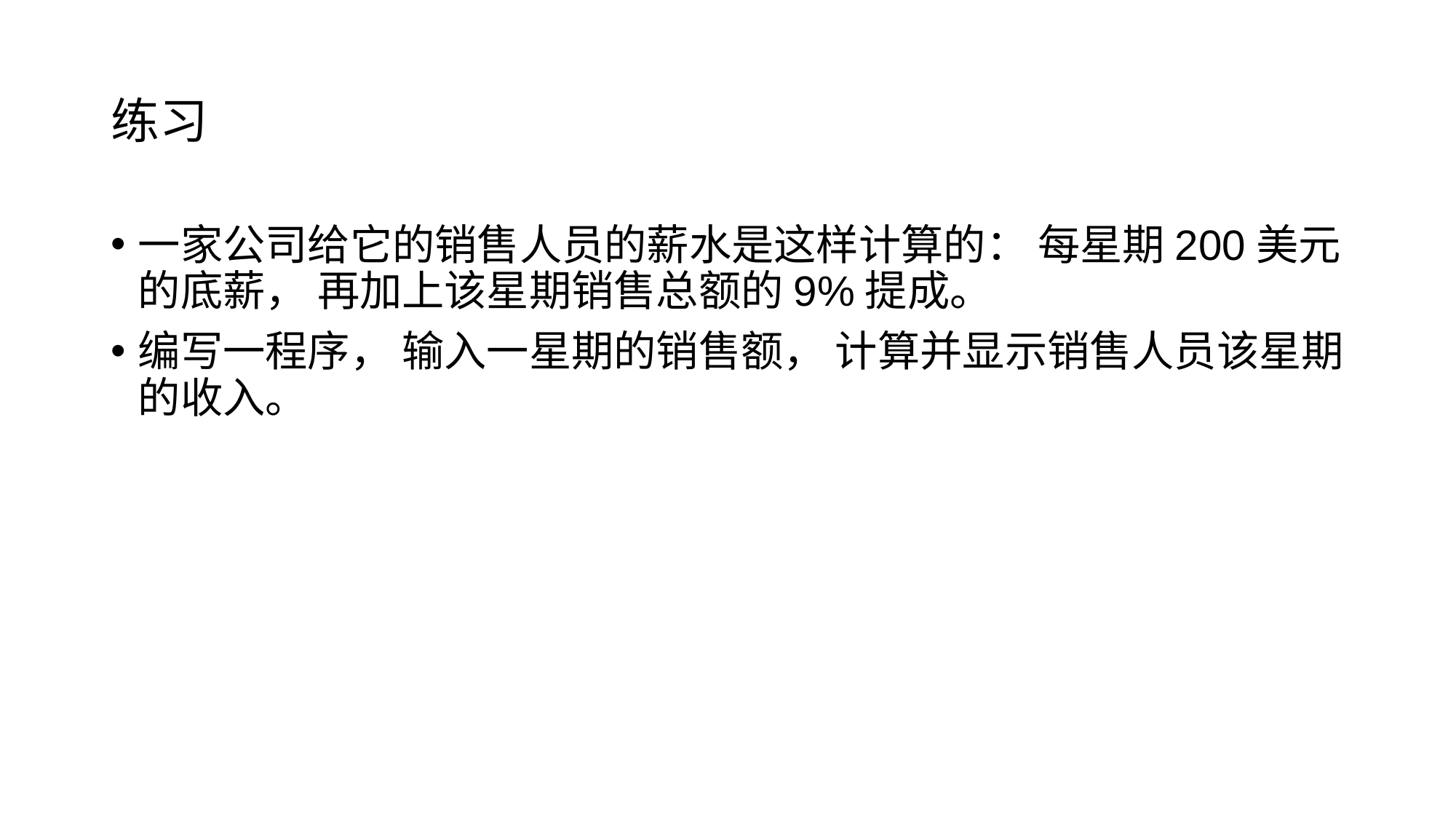

# 练习
一家公司给它的销售人员的薪水是这样计算的： 每星期200美元的底薪， 再加上该星期销售总额的9%提成。
编写一程序， 输入一星期的销售额， 计算并显示销售人员该星期的收入。